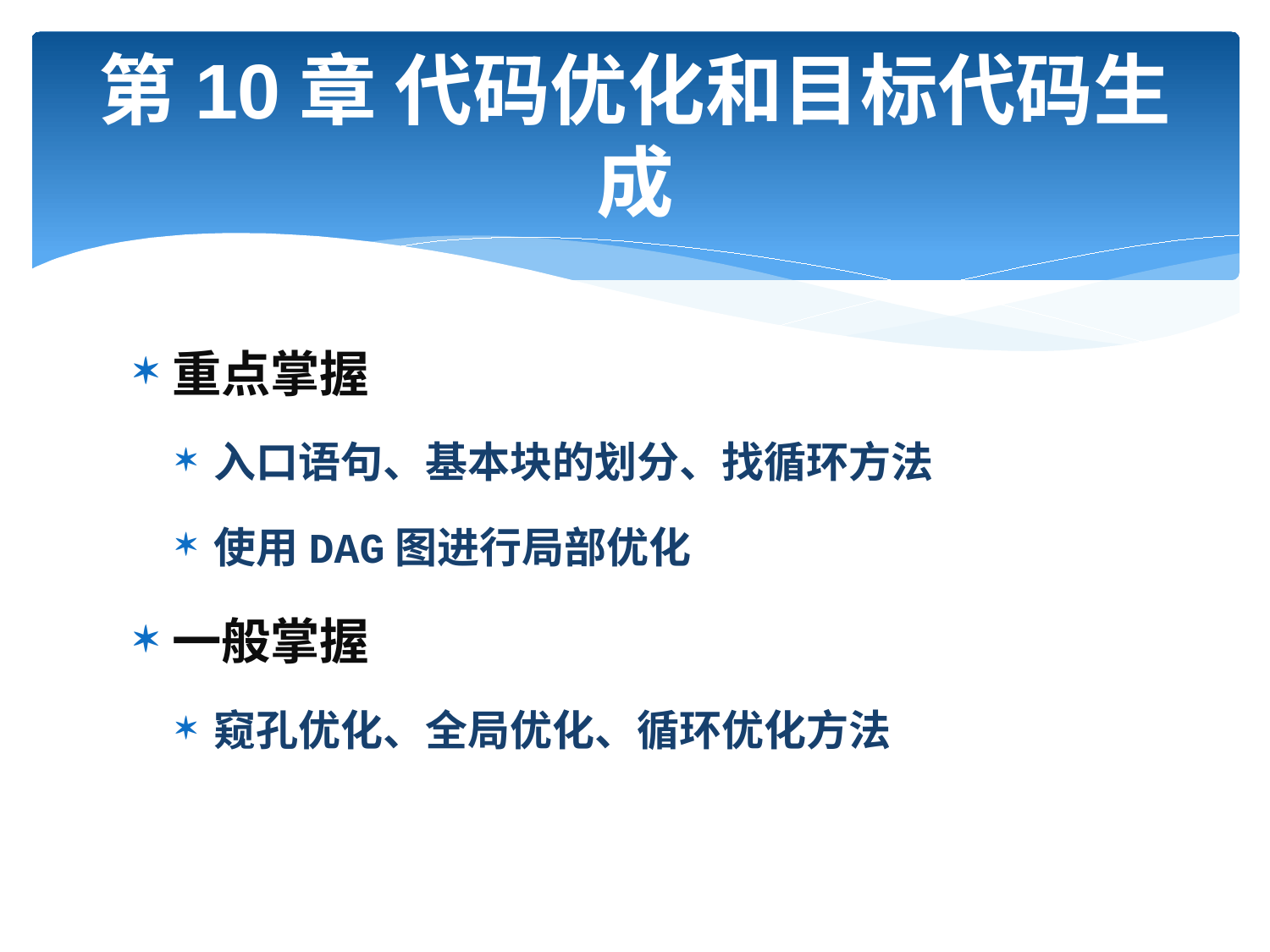

# 第10章 代码优化和目标代码生成
重点掌握
入口语句、基本块的划分、找循环方法
使用DAG图进行局部优化
一般掌握
窥孔优化、全局优化、循环优化方法